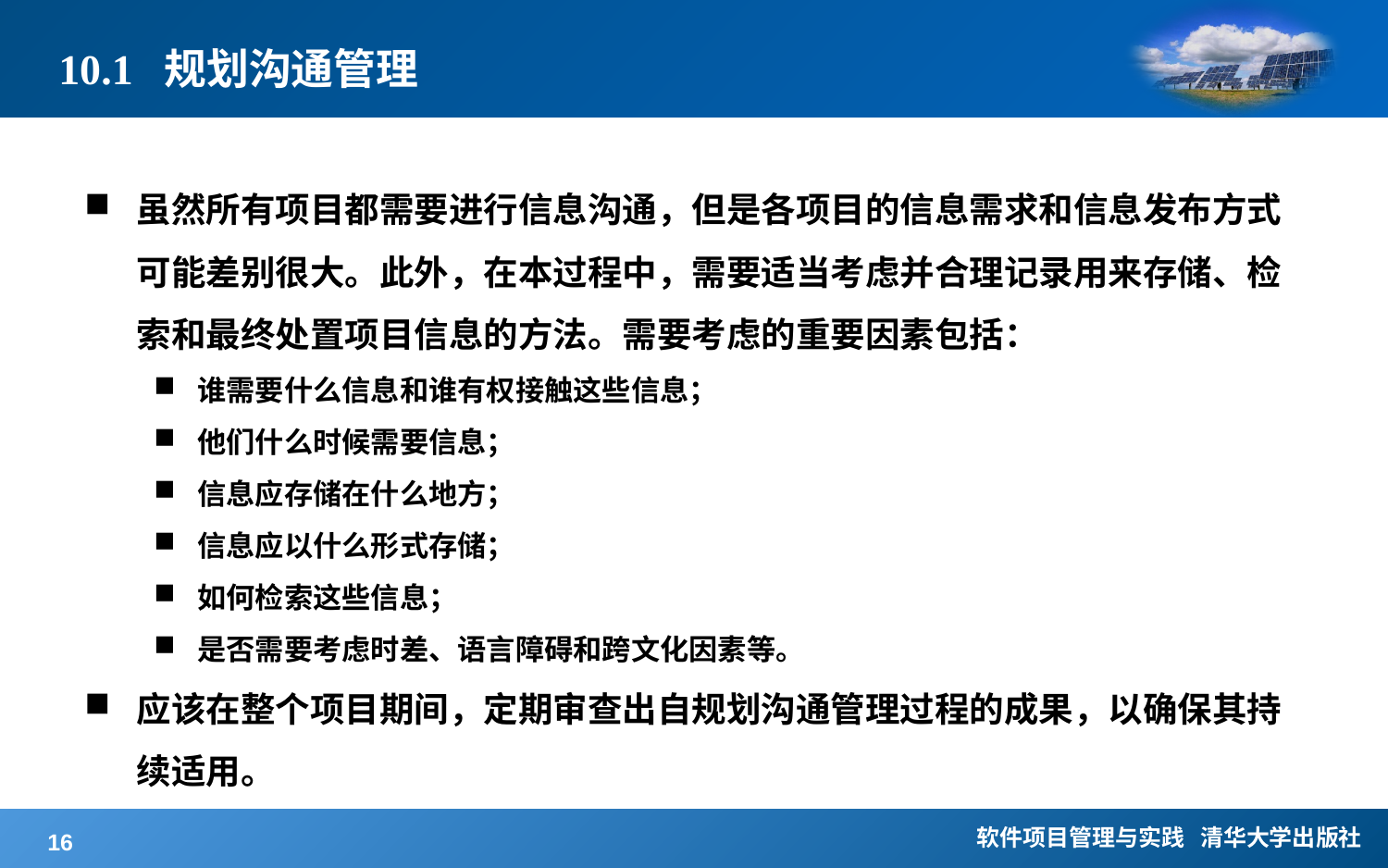

# 10.1  规划沟通管理
虽然所有项目都需要进行信息沟通，但是各项目的信息需求和信息发布方式可能差别很大。此外，在本过程中，需要适当考虑并合理记录用来存储、检索和最终处置项目信息的方法。需要考虑的重要因素包括：
谁需要什么信息和谁有权接触这些信息；
他们什么时候需要信息；
信息应存储在什么地方；
信息应以什么形式存储；
如何检索这些信息；
是否需要考虑时差、语言障碍和跨文化因素等。
应该在整个项目期间，定期审查出自规划沟通管理过程的成果，以确保其持续适用。